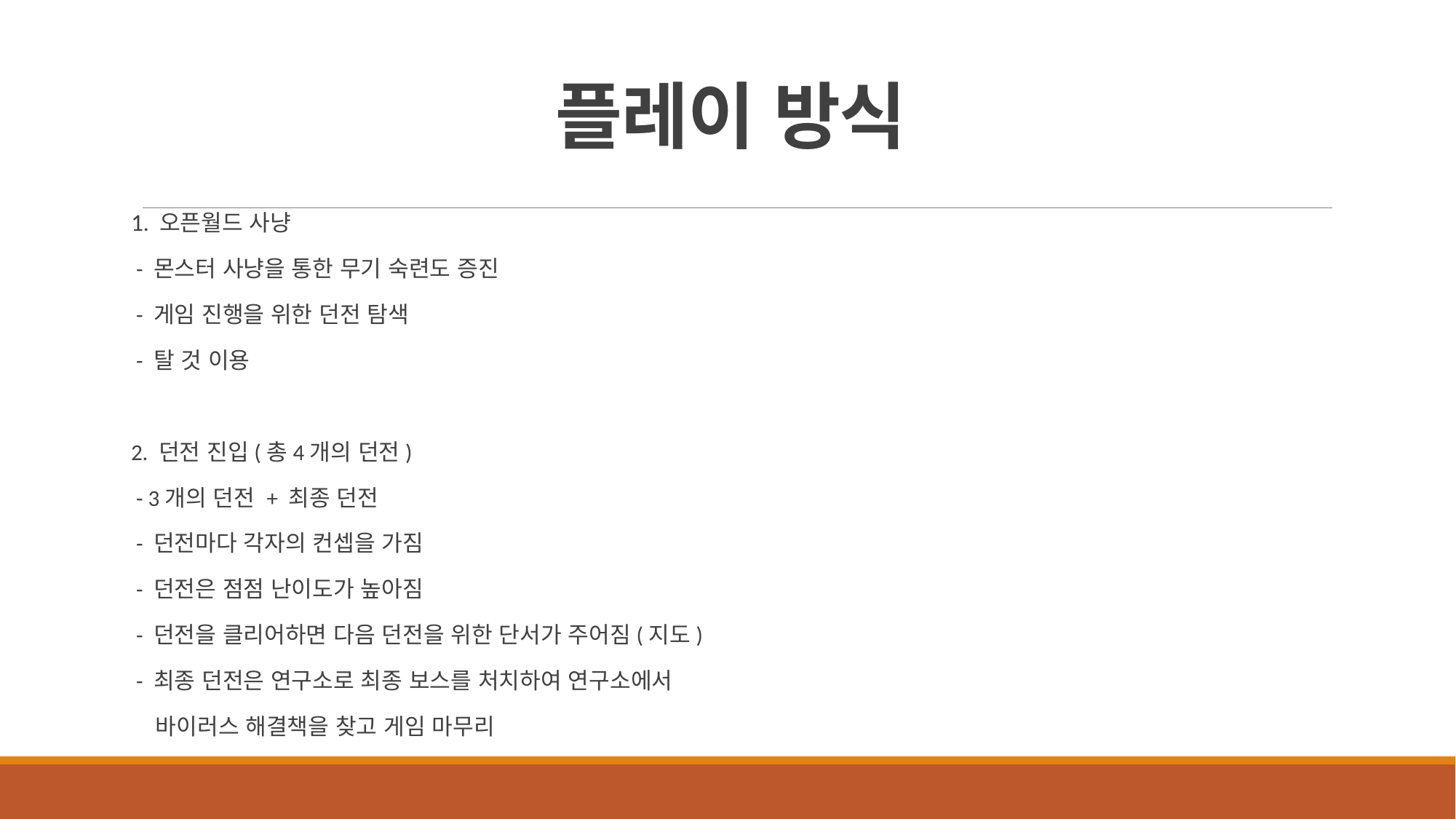

# 플레이 방식
1. 오픈월드 사냥
 - 몬스터 사냥을 통한 무기 숙련도 증진
 - 게임 진행을 위한 던전 탐색
 - 탈 것 이용

2. 던전 진입(총4개의 던전)
 - 3개의 던전 + 최종 던전
 - 던전마다 각자의 컨셉을 가짐
 - 던전은 점점 난이도가 높아짐
 - 던전을 클리어하면 다음 던전을 위한 단서가 주어짐(지도)
 - 최종 던전은 연구소로 최종 보스를 처치하여 연구소에서
   바이러스 해결책을 찾고 게임 마무리